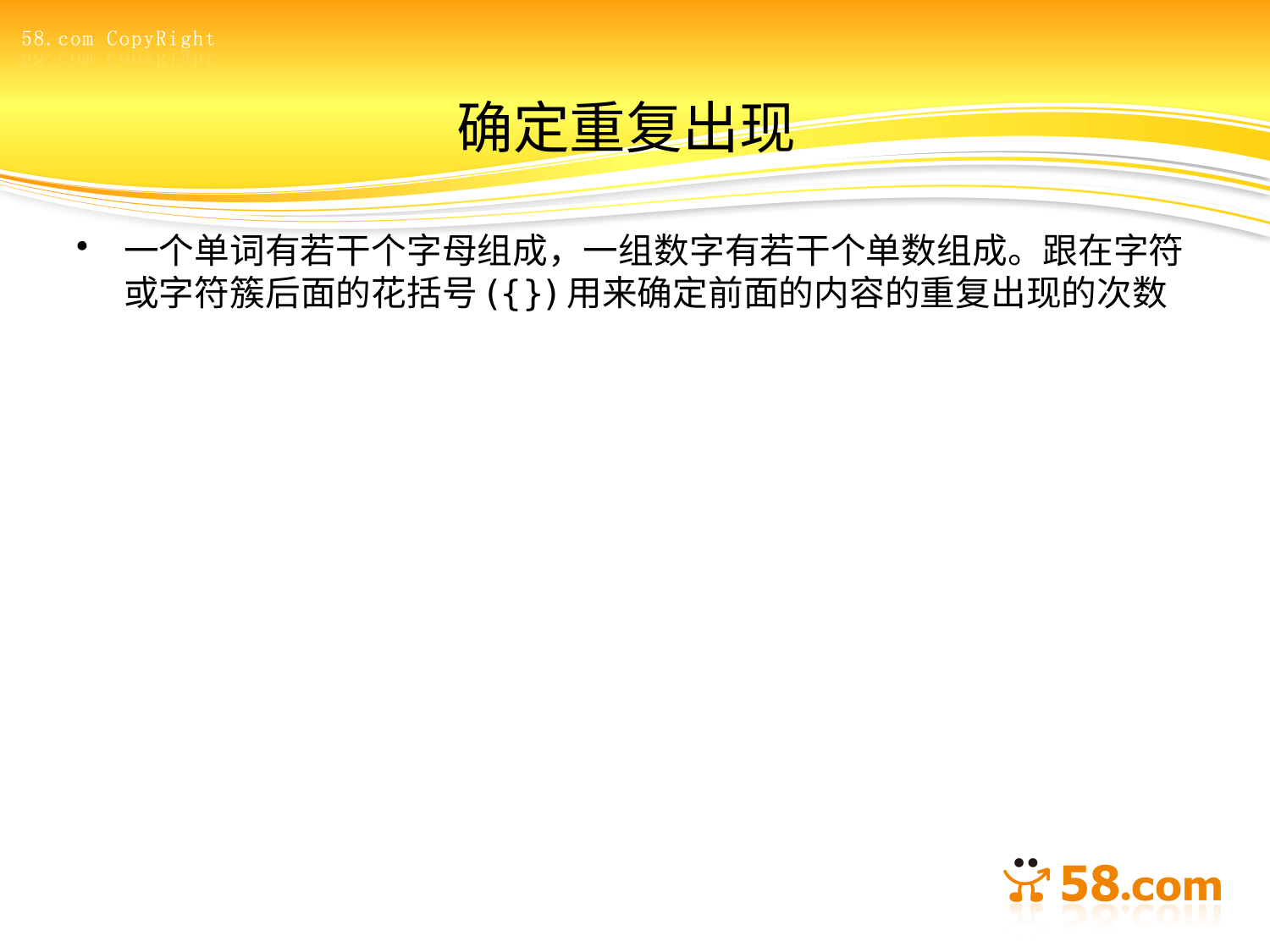

# 确定重复出现
一个单词有若干个字母组成，一组数字有若干个单数组成。跟在字符或字符簇后面的花括号({})用来确定前面的内容的重复出现的次数